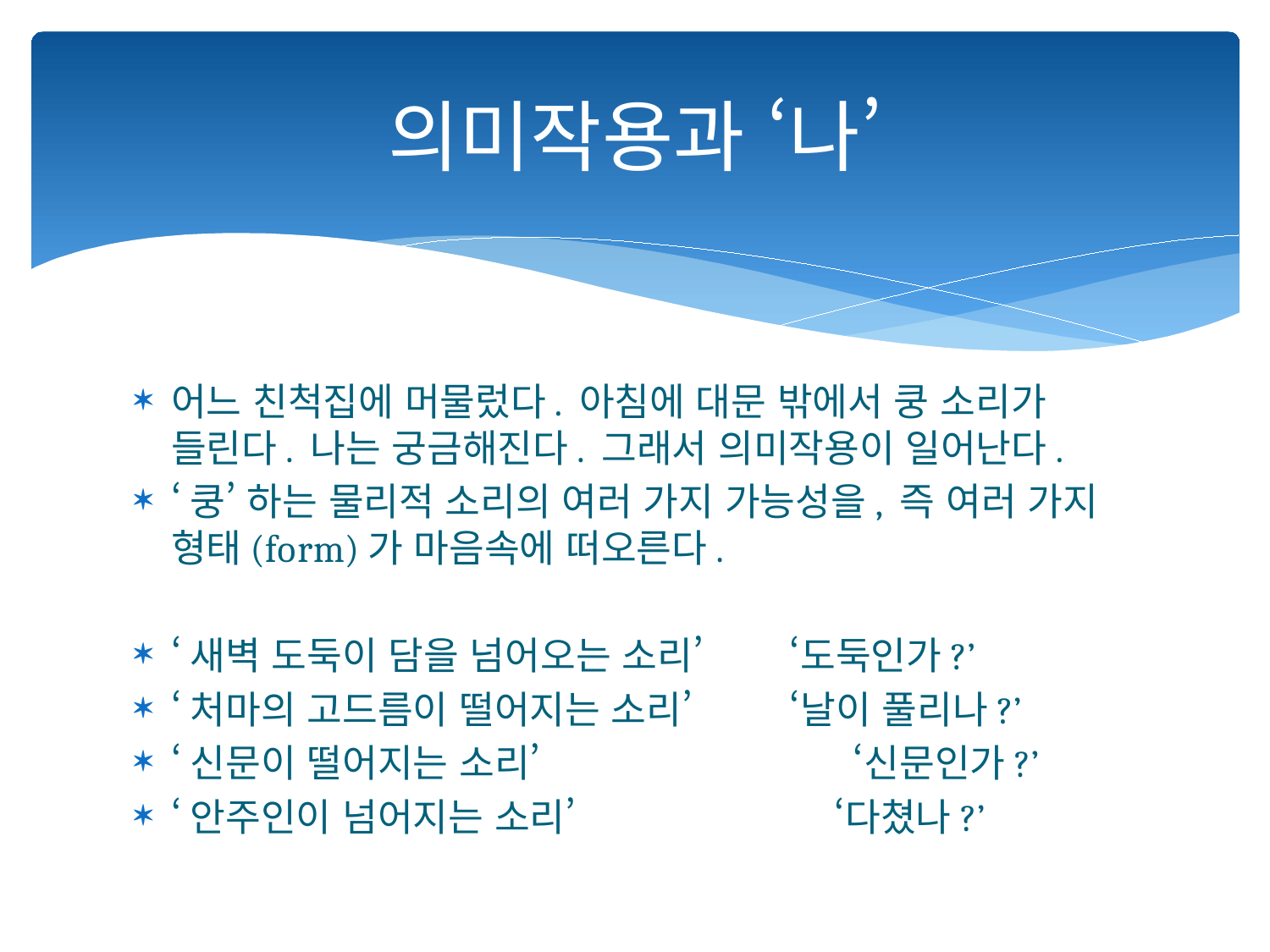

# 의미작용과 ‘나’
어느 친척집에 머물렀다. 아침에 대문 밖에서 쿵 소리가 들린다. 나는 궁금해진다. 그래서 의미작용이 일어난다.
‘쿵’ 하는 물리적 소리의 여러 가지 가능성을, 즉 여러 가지 형태(form)가 마음속에 떠오른다.

‘새벽 도둑이 담을 넘어오는 소리’        ‘도둑인가?’
‘처마의 고드름이 떨어지는 소리’         ‘날이 풀리나?’
‘신문이 떨어지는 소리’                             ‘신문인가?’
‘안주인이 넘어지는 소리’                        ‘다쳤나?’